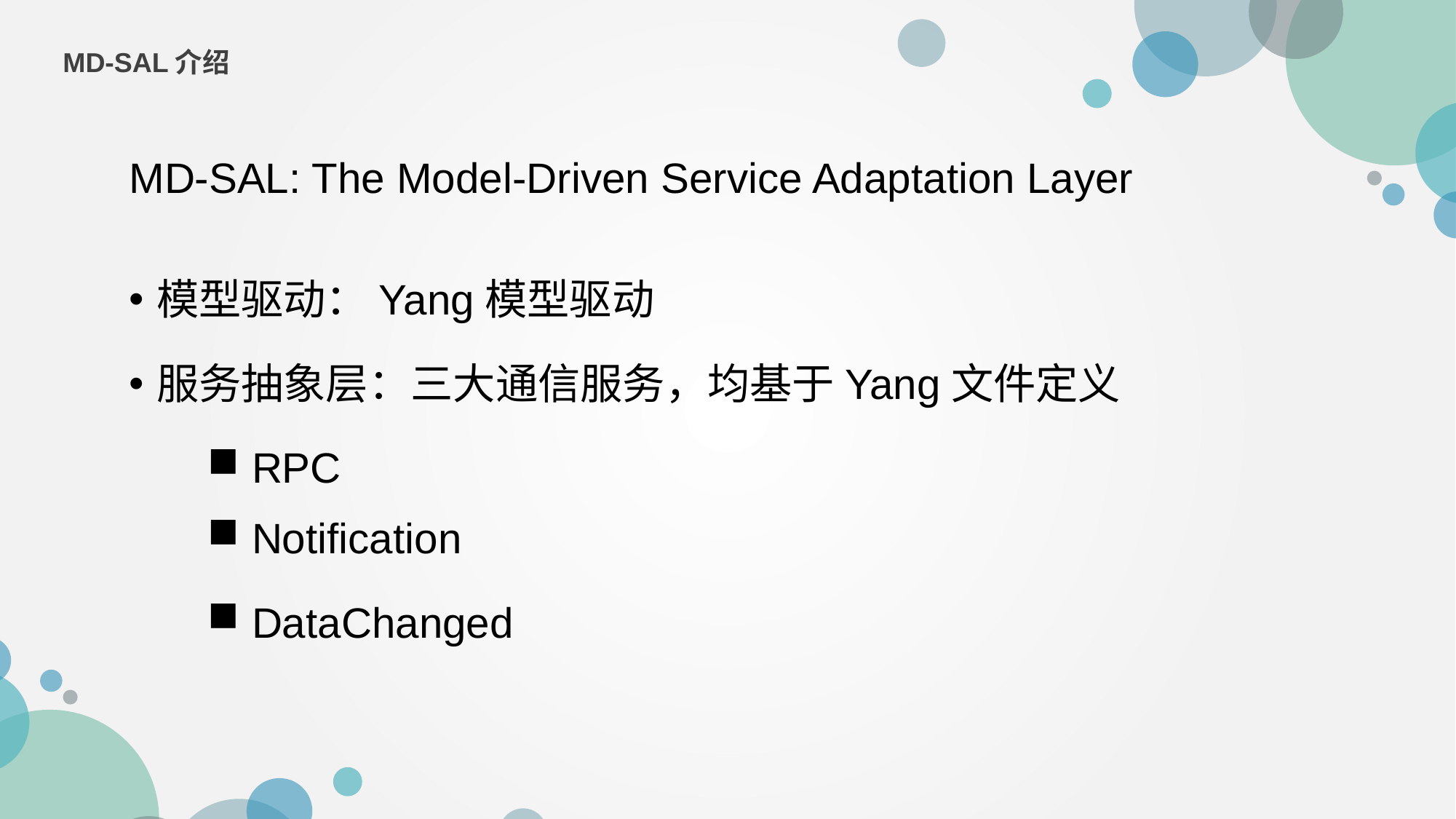

MD-SAL介绍
MD-SAL: The Model-Driven Service Adaptation Layer
模型驱动：Yang模型驱动
服务抽象层：三大通信服务，均基于Yang文件定义
 RPC
 Notification
 DataChanged